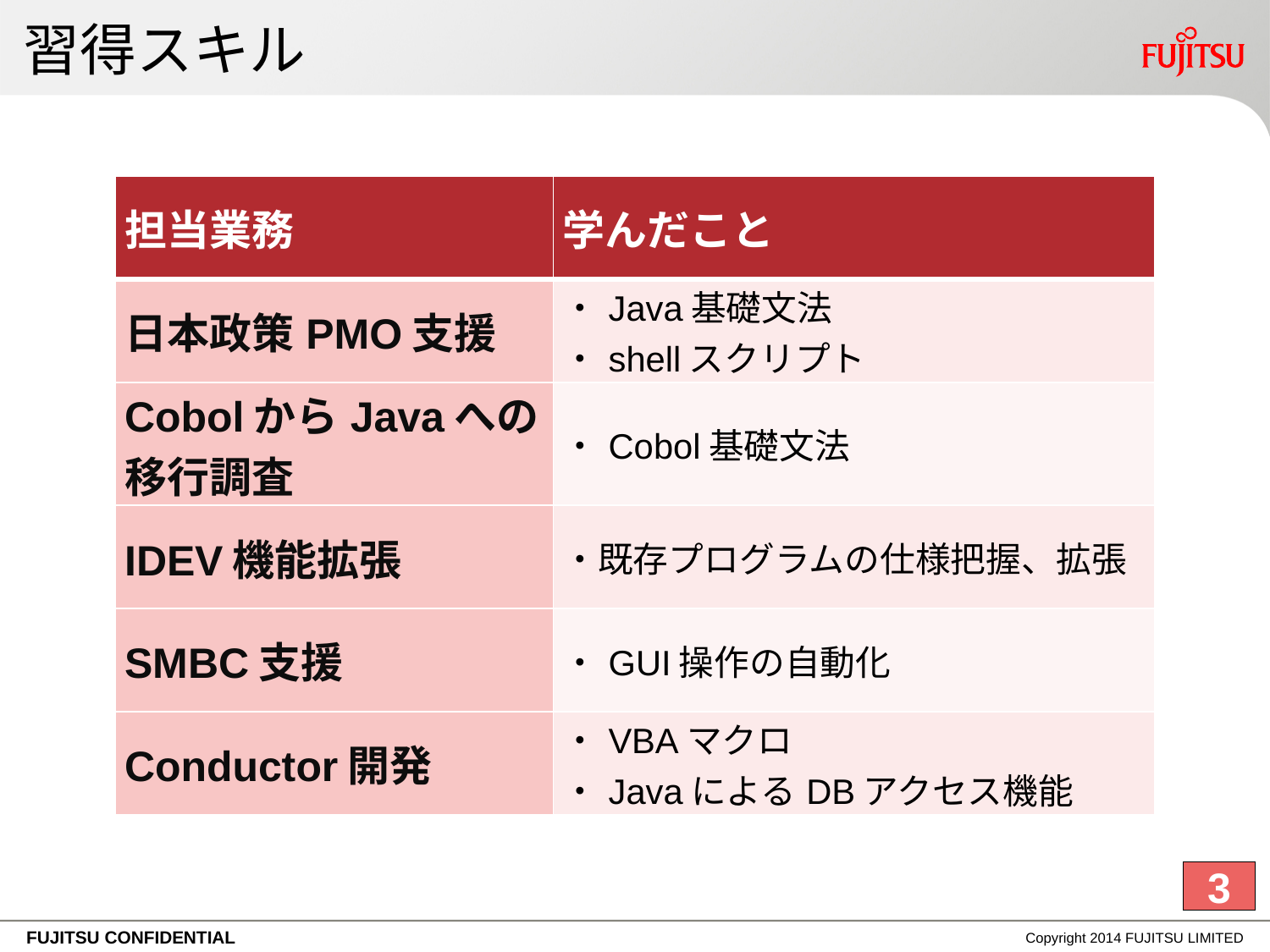

# 習得スキル
| 担当業務 | 学んだこと |
| --- | --- |
| 日本政策PMO支援 | ・Java基礎文法 ・shellスクリプト |
| CobolからJavaへの 移行調査 | ・Cobol基礎文法 |
| IDEV機能拡張 | ・既存プログラムの仕様把握、拡張 |
| SMBC支援 | ・GUI操作の自動化 |
| Conductor開発 | ・VBAマクロ ・JavaによるDBアクセス機能 |
3
Copyright 2014 FUJITSU LIMITED